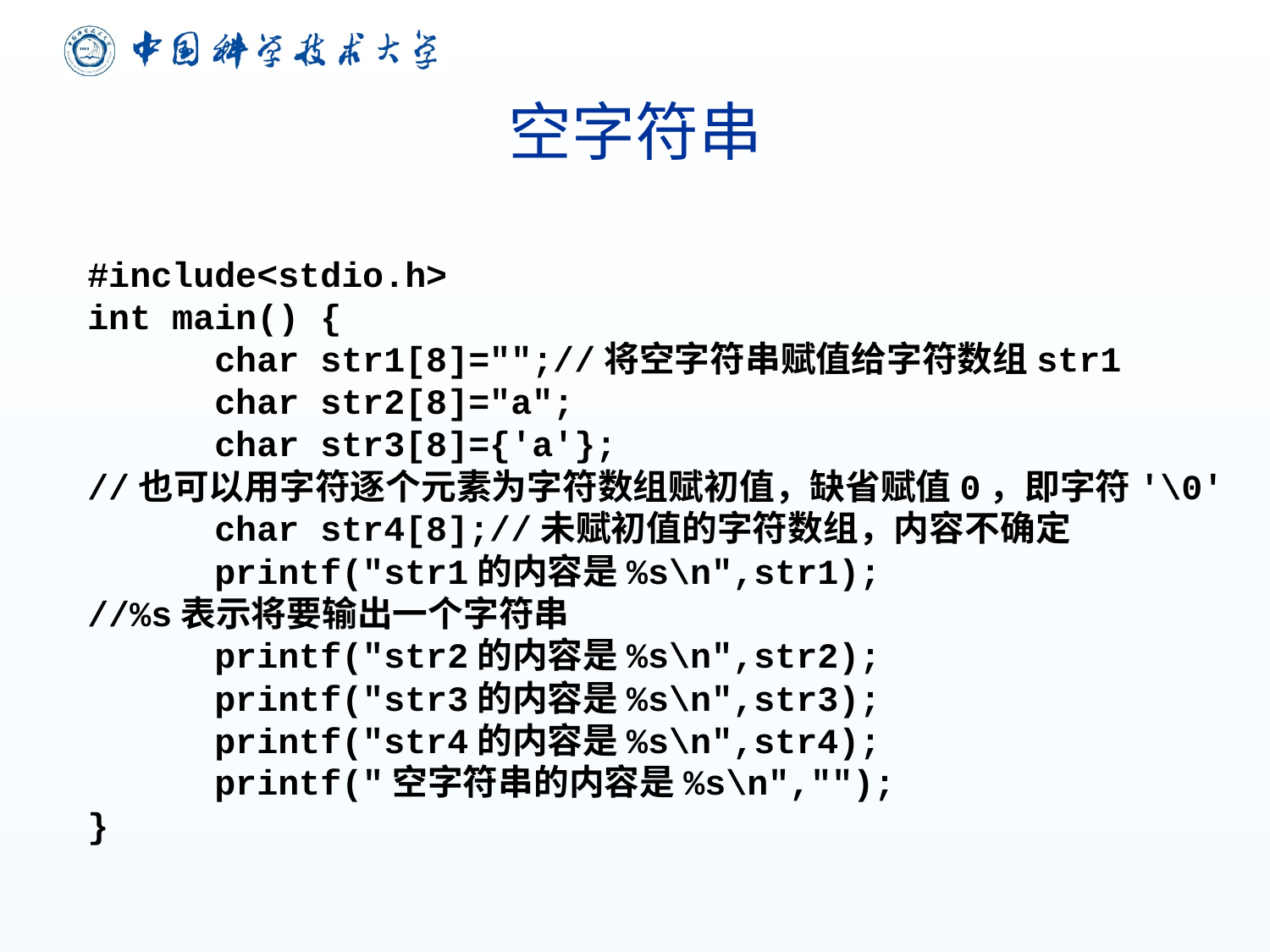

# 空字符串
#include<stdio.h>
int main() {
	char str1[8]="";//将空字符串赋值给字符数组str1
	char str2[8]="a";
	char str3[8]={'a'};
//也可以用字符逐个元素为字符数组赋初值，缺省赋值0，即字符'\0'
	char str4[8];//未赋初值的字符数组，内容不确定
	printf("str1的内容是%s\n",str1);
//%s表示将要输出一个字符串
	printf("str2的内容是%s\n",str2);
	printf("str3的内容是%s\n",str3);
	printf("str4的内容是%s\n",str4);
	printf("空字符串的内容是%s\n","");
}